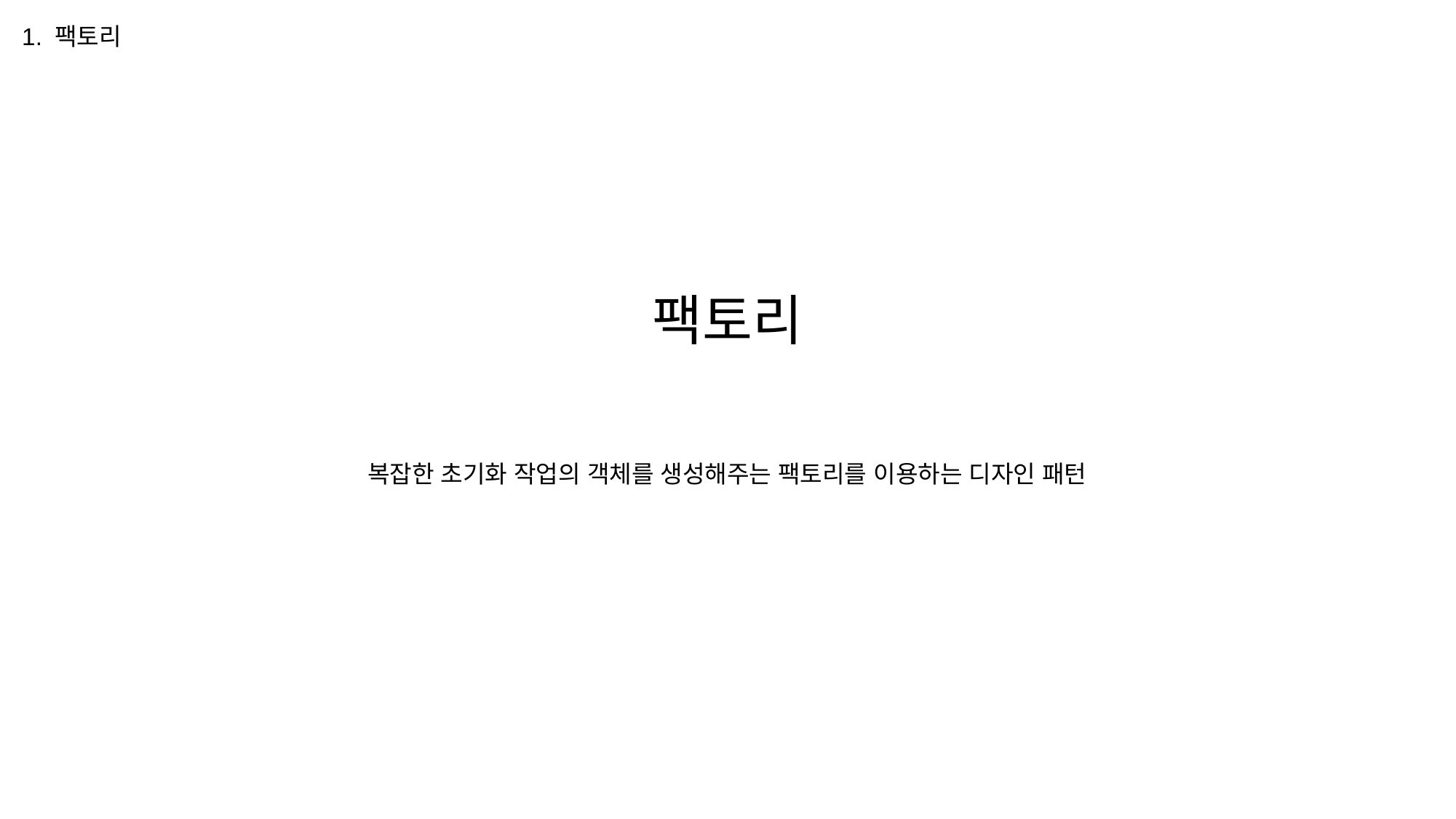

1. 팩토리
팩토리
복잡한 초기화 작업의 객체를 생성해주는 팩토리를 이용하는 디자인 패턴